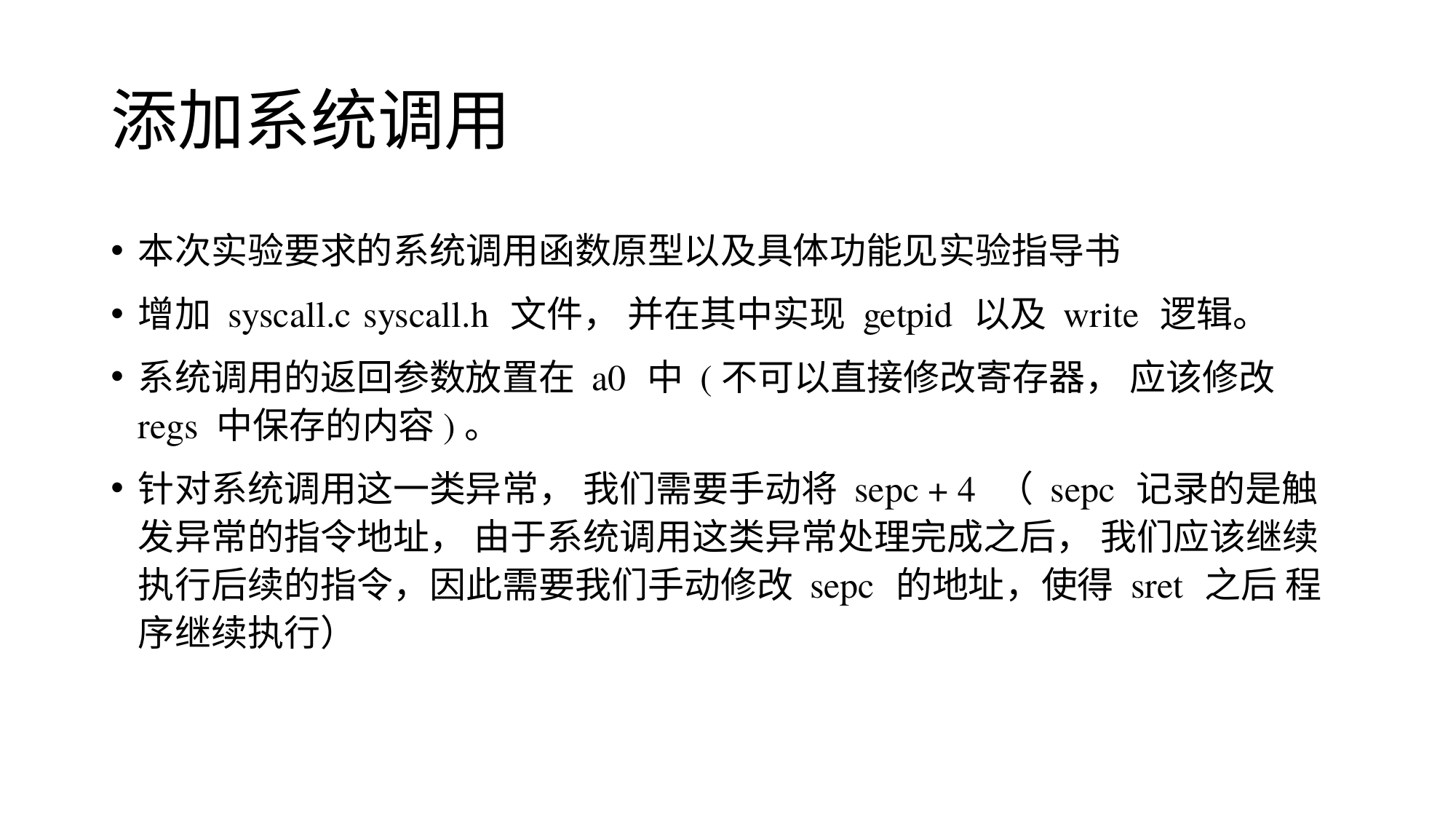

# 添加系统调用
本次实验要求的系统调用函数原型以及具体功能见实验指导书
增加 syscall.c syscall.h 文件， 并在其中实现 getpid 以及 write 逻辑。
系统调用的返回参数放置在 a0 中 (不可以直接修改寄存器， 应该修改 regs 中保存的内容)。
针对系统调用这一类异常， 我们需要手动将 sepc + 4 （ sepc 记录的是触发异常的指令地址， 由于系统调用这类异常处理完成之后， 我们应该继续执行后续的指令，因此需要我们手动修改 sepc 的地址，使得 sret 之后 程序继续执行）